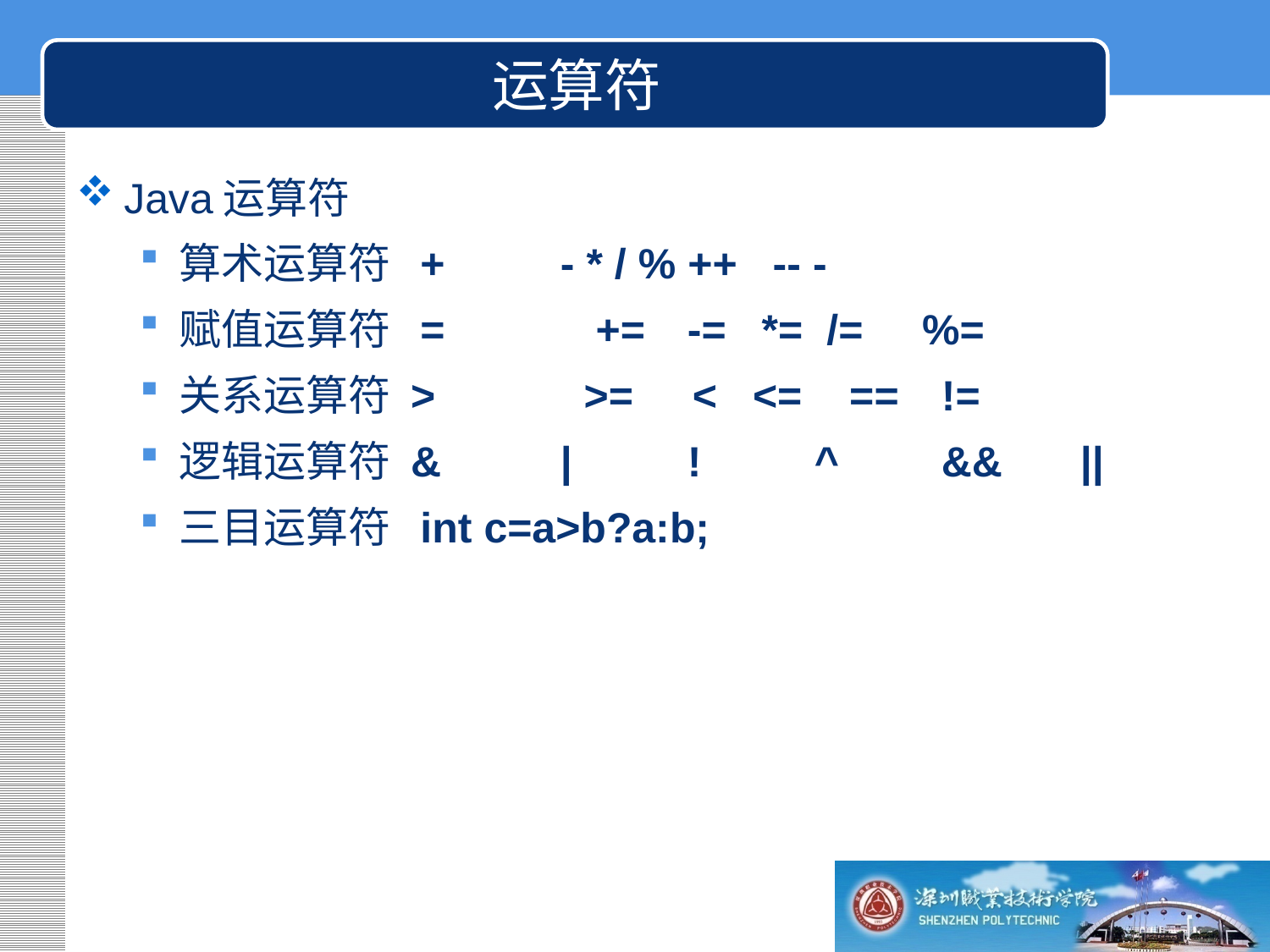

运算符
Java运算符
算术运算符  +	- * / % ++   -- -
赋值运算符  =	   += 	-=   *=  /=     %=
关系运算符 >	  >=     <   <=    == 	!=
逻辑运算符 &	|	!	^	&&	 ||
三目运算符  int c=a>b?a:b;